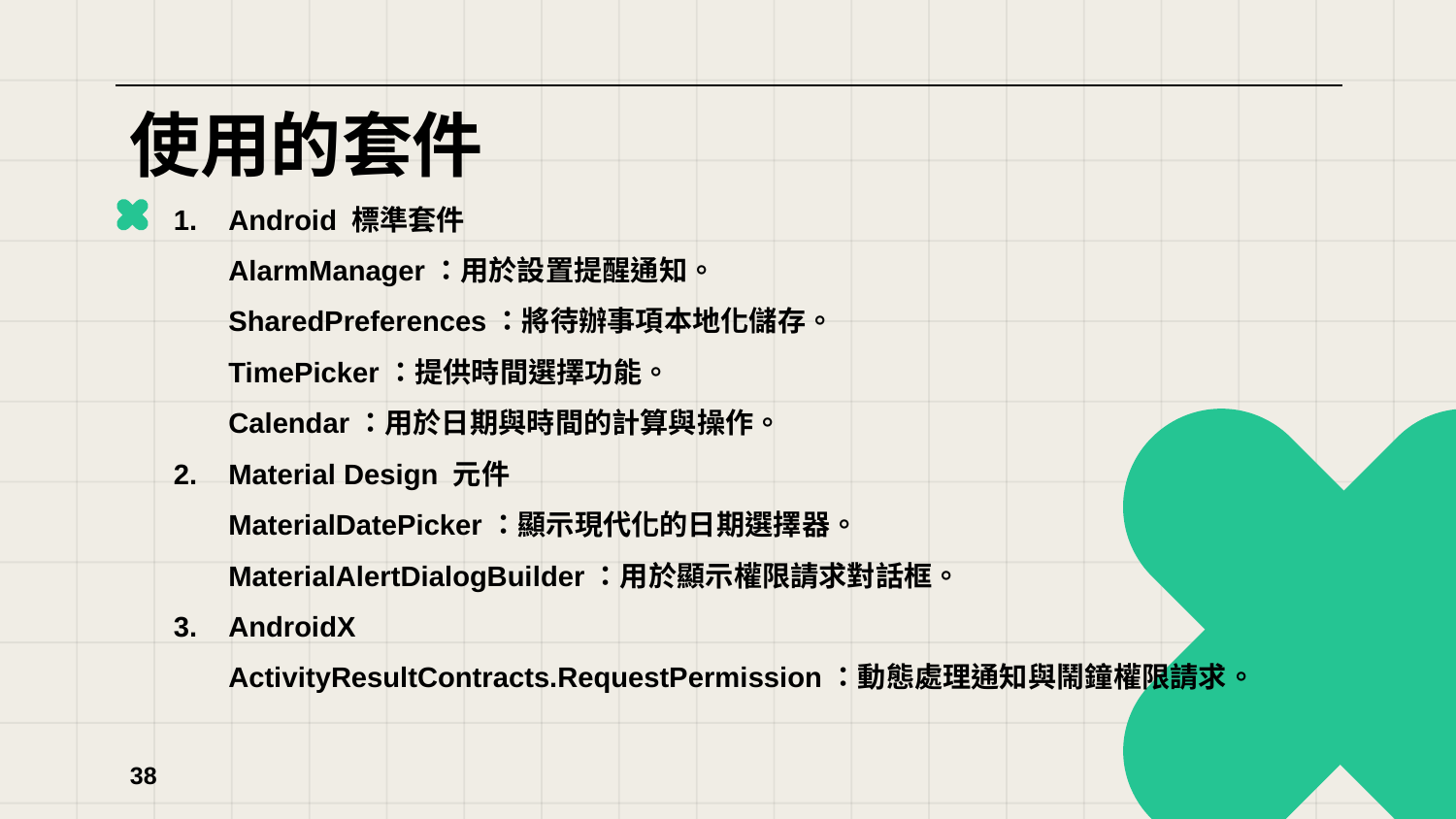

# 使用的套件
Android 標準套件
AlarmManager：用於設置提醒通知。
SharedPreferences：將待辦事項本地化儲存。
TimePicker：提供時間選擇功能。
Calendar：用於日期與時間的計算與操作。
Material Design 元件
MaterialDatePicker：顯示現代化的日期選擇器。
MaterialAlertDialogBuilder：用於顯示權限請求對話框。
AndroidX
ActivityResultContracts.RequestPermission：動態處理通知與鬧鐘權限請求。

38